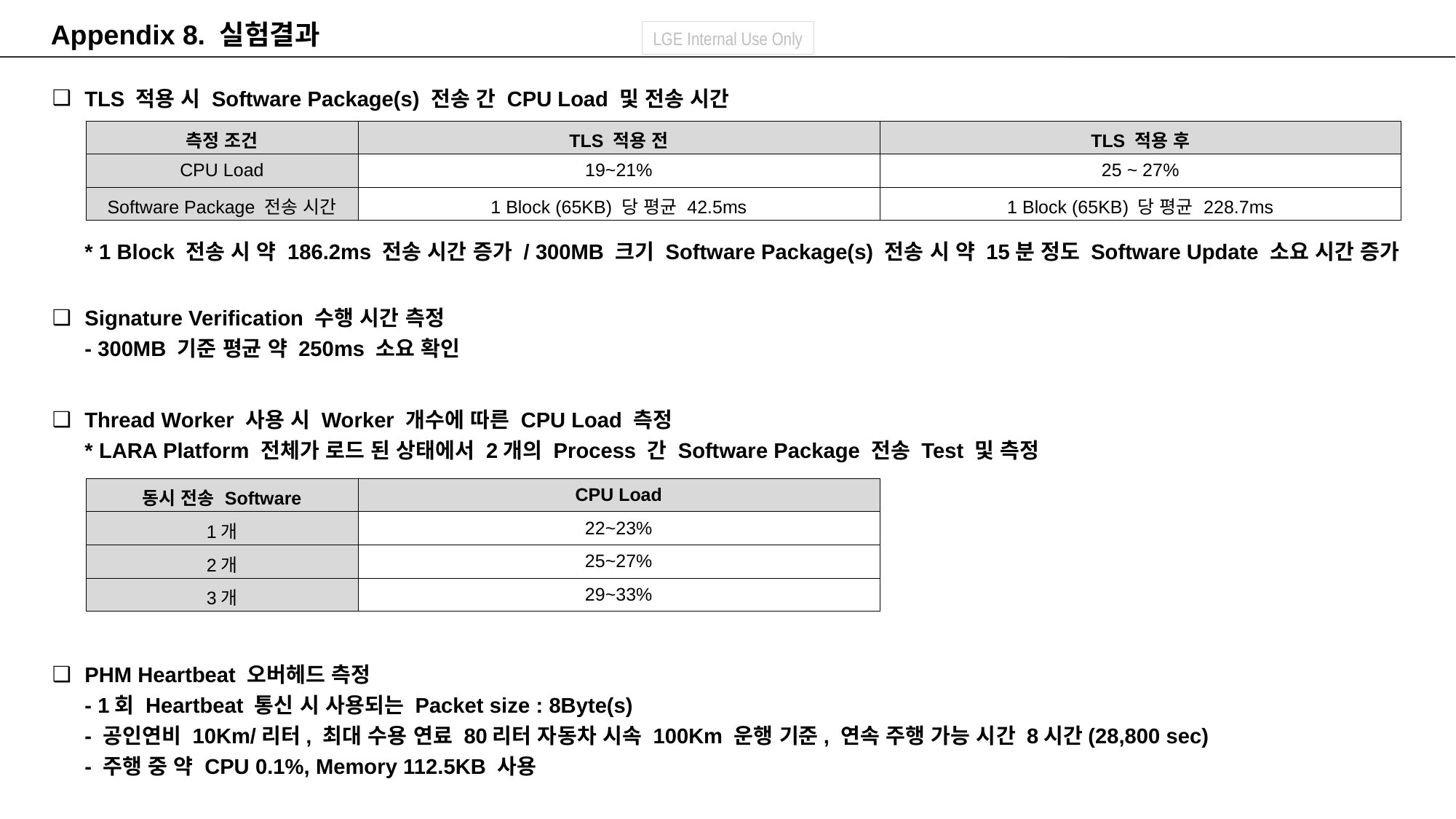

Appendix 8. 실험결과
TLS 적용 시 Software Package(s) 전송 간 CPU Load 및 전송 시간
* 1 Block 전송 시 약 186.2ms 전송 시간 증가 / 300MB 크기 Software Package(s) 전송 시 약 15분 정도 Software Update 소요 시간 증가
Signature Verification 수행 시간 측정
- 300MB 기준 평균 약 250ms 소요 확인
Thread Worker 사용 시 Worker 개수에 따른 CPU Load 측정
* LARA Platform 전체가 로드 된 상태에서 2개의 Process 간 Software Package 전송 Test 및 측정
PHM Heartbeat 오버헤드 측정
- 1회 Heartbeat 통신 시 사용되는 Packet size : 8Byte(s)
- 공인연비 10Km/리터, 최대 수용 연료 80리터 자동차 시속 100Km 운행 기준, 연속 주행 가능 시간 8시간(28,800 sec)
- 주행 중 약 CPU 0.1%, Memory 112.5KB 사용
| 측정 조건 | TLS 적용 전 | TLS 적용 후 |
| --- | --- | --- |
| CPU Load | 19~21% | 25 ~ 27% |
| Software Package 전송 시간 | 1 Block (65KB) 당 평균 42.5ms | 1 Block (65KB) 당 평균 228.7ms |
| 동시 전송 Software Package(s) | CPU Load |
| --- | --- |
| 1개 | 22~23% |
| 2개 | 25~27% |
| 3개 | 29~33% |